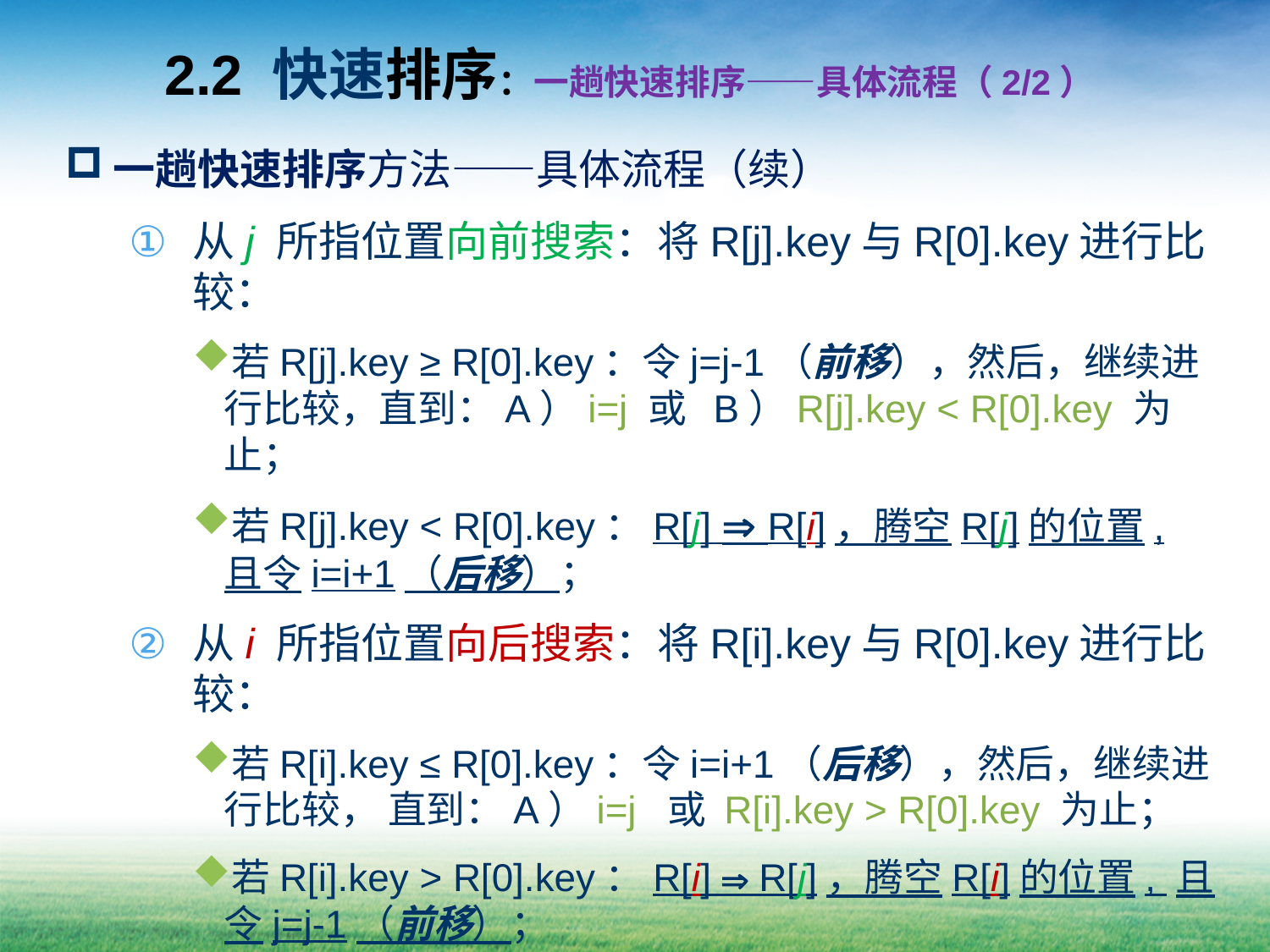

# 2.2 快速排序：一趟快速排序——具体流程（2/2）
一趟快速排序方法——具体流程（续）
从j 所指位置向前搜索：将R[j].key与R[0].key进行比较：
若R[j].key ≥ R[0].key：令j=j-1（前移），然后，继续进行比较，直到：A）i=j 或  B）R[j].key < R[0].key 为止；
若R[j].key < R[0].key：R[j] ⇒ R[i]，腾空R[j]的位置, 且令i=i+1（后移）；
从i 所指位置向后搜索：将R[i].key与R[0].key进行比较：
若R[i].key ≤ R[0].key：令i=i+1（后移），然后，继续进行比较， 直到：A）i=j  或 R[i].key > R[0].key 为止；
若R[i].key > R[0].key：R[i] ⇒ R[j]，腾空R[i]的位置, 且令j=j-1（前移）；
重复①&②, 直至i=j为止, i 就是R[0](基准)所应放置的位置。